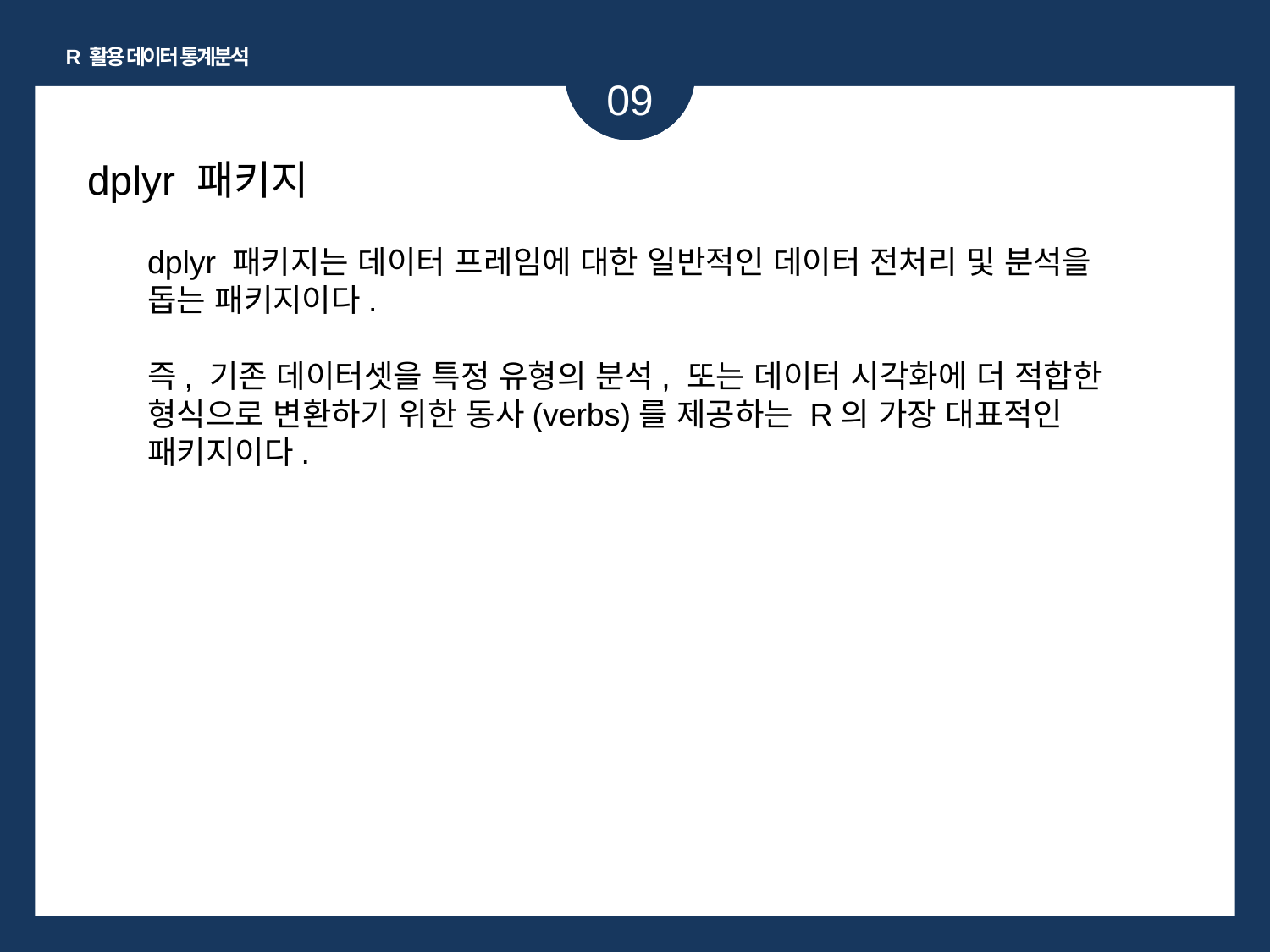

R 활용 데이터 통계분석
09
dplyr 패키지
dplyr 패키지는 데이터 프레임에 대한 일반적인 데이터 전처리 및 분석을 돕는 패키지이다.

즉, 기존 데이터셋을 특정 유형의 분석, 또는 데이터 시각화에 더 적합한 형식으로 변환하기 위한 동사(verbs)를 제공하는 R의 가장 대표적인 패키지이다.